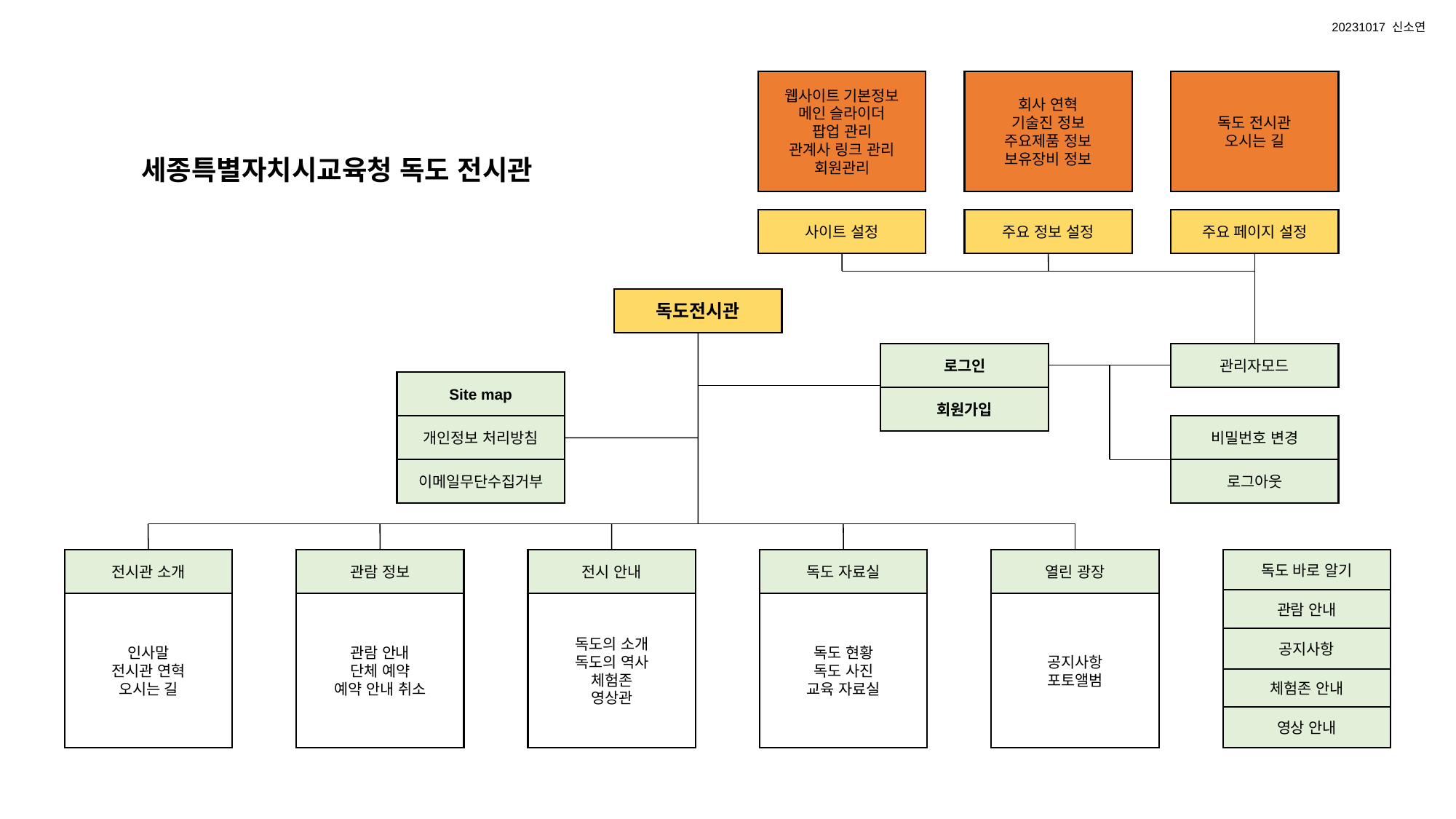

20231017 신소연
웹사이트 기본정보
메인 슬라이더
팝업 관리
관계사 링크 관리
회원관리
회사 연혁
기술진 정보
주요제품 정보
보유장비 정보
독도 전시관
오시는 길
세종특별자치시교육청 독도 전시관
사이트 설정
주요 정보 설정
주요 페이지 설정
독도전시관
로그인
관리자모드
Site map
회원가입
개인정보 처리방침
비밀번호 변경
이메일무단수집거부
로그아웃
전시관 소개
관람 정보
전시 안내
독도 자료실
열린 광장
독도 바로 알기
관람 안내
인사말
전시관 연혁
오시는 길
관람 안내
단체 예약
예약 안내 취소
독도의 소개
독도의 역사
체험존
영상관
독도 현황
독도 사진
교육 자료실
공지사항
포토앨범
공지사항

체험존 안내
영상 안내